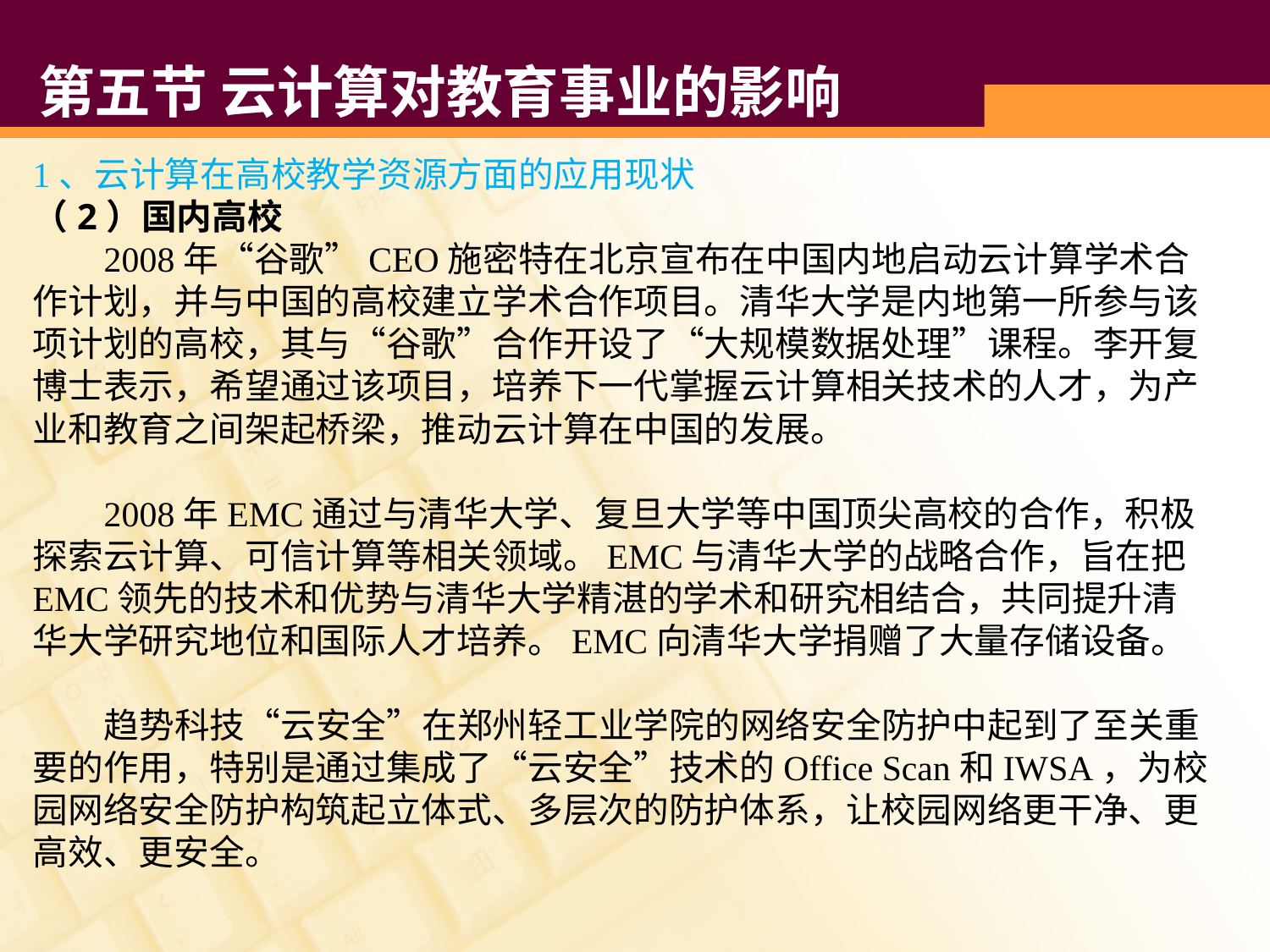

# 第五节 云计算对教育事业的影响
1、云计算在高校教学资源方面的应用现状
（2）国内高校
        2008年“谷歌”CEO施密特在北京宣布在中国内地启动云计算学术合作计划，并与中国的高校建立学术合作项目。清华大学是内地第一所参与该项计划的高校，其与“谷歌”合作开设了“大规模数据处理”课程。李开复博士表示，希望通过该项目，培养下一代掌握云计算相关技术的人才，为产业和教育之间架起桥梁，推动云计算在中国的发展。

        2008年EMC通过与清华大学、复旦大学等中国顶尖高校的合作，积极探索云计算、可信计算等相关领域。EMC与清华大学的战略合作，旨在把EMC领先的技术和优势与清华大学精湛的学术和研究相结合，共同提升清华大学研究地位和国际人才培养。EMC向清华大学捐赠了大量存储设备。

        趋势科技“云安全”在郑州轻工业学院的网络安全防护中起到了至关重要的作用，特别是通过集成了“云安全”技术的Office Scan和IWSA，为校园网络安全防护构筑起立体式、多层次的防护体系，让校园网络更干净、更高效、更安全。